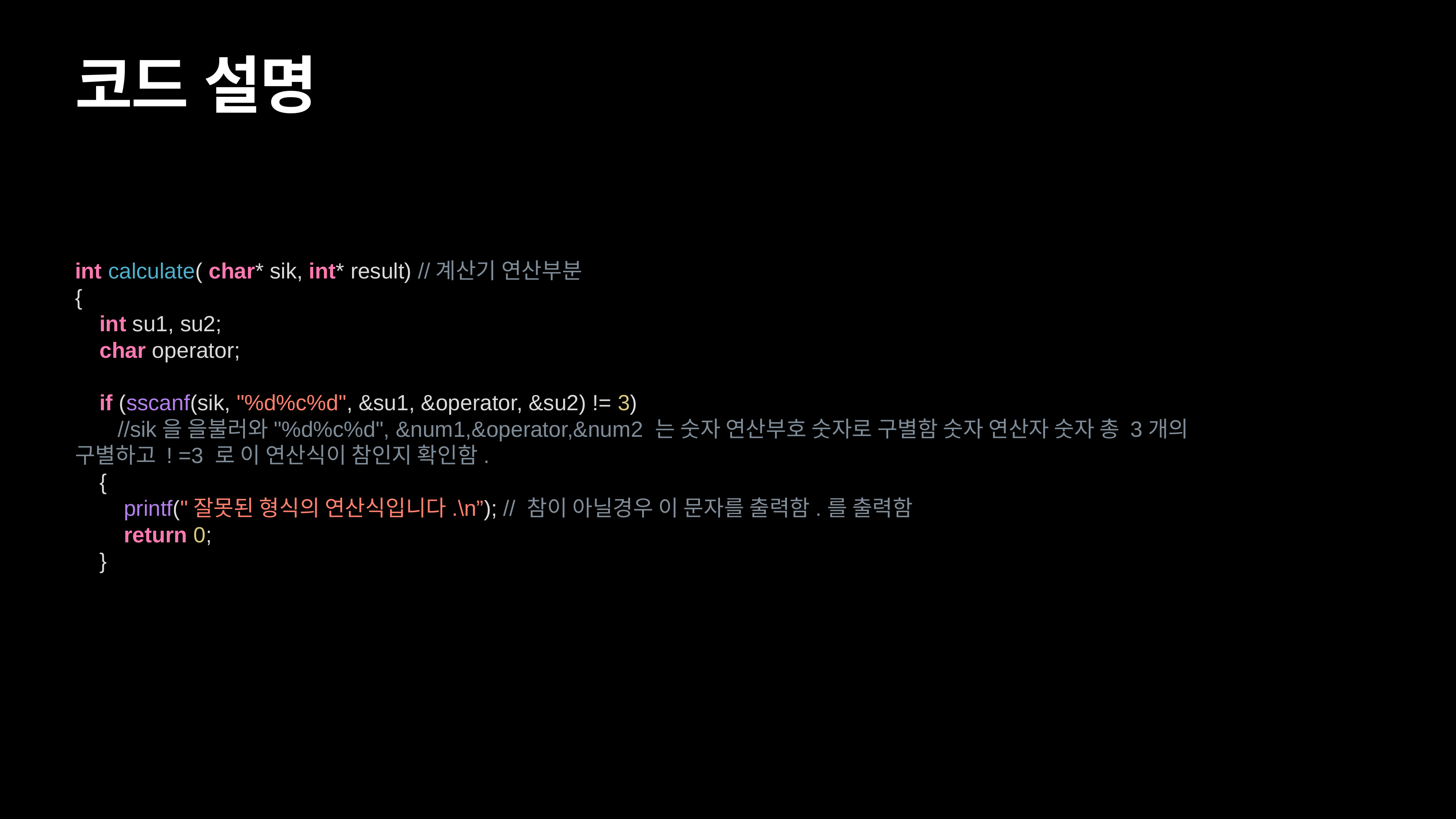

# 코드 설명
int calculate( char* sik, int* result) //계산기 연산부분
{
    int su1, su2;
    char operator;

    if (sscanf(sik, "%d%c%d", &su1, &operator, &su2) != 3)
       //sik을 을불러와"%d%c%d", &num1,&operator,&num2 는 숫자 연산부호 숫자로 구별함 숫자 연산자 숫자 총 3개의
구별하고 ! =3 로 이 연산식이 참인지 확인함.
    {
        printf("잘못된 형식의 연산식입니다.\n”); // 참이 아닐경우 이 문자를 출력함.를 출력함
        return 0;
    }